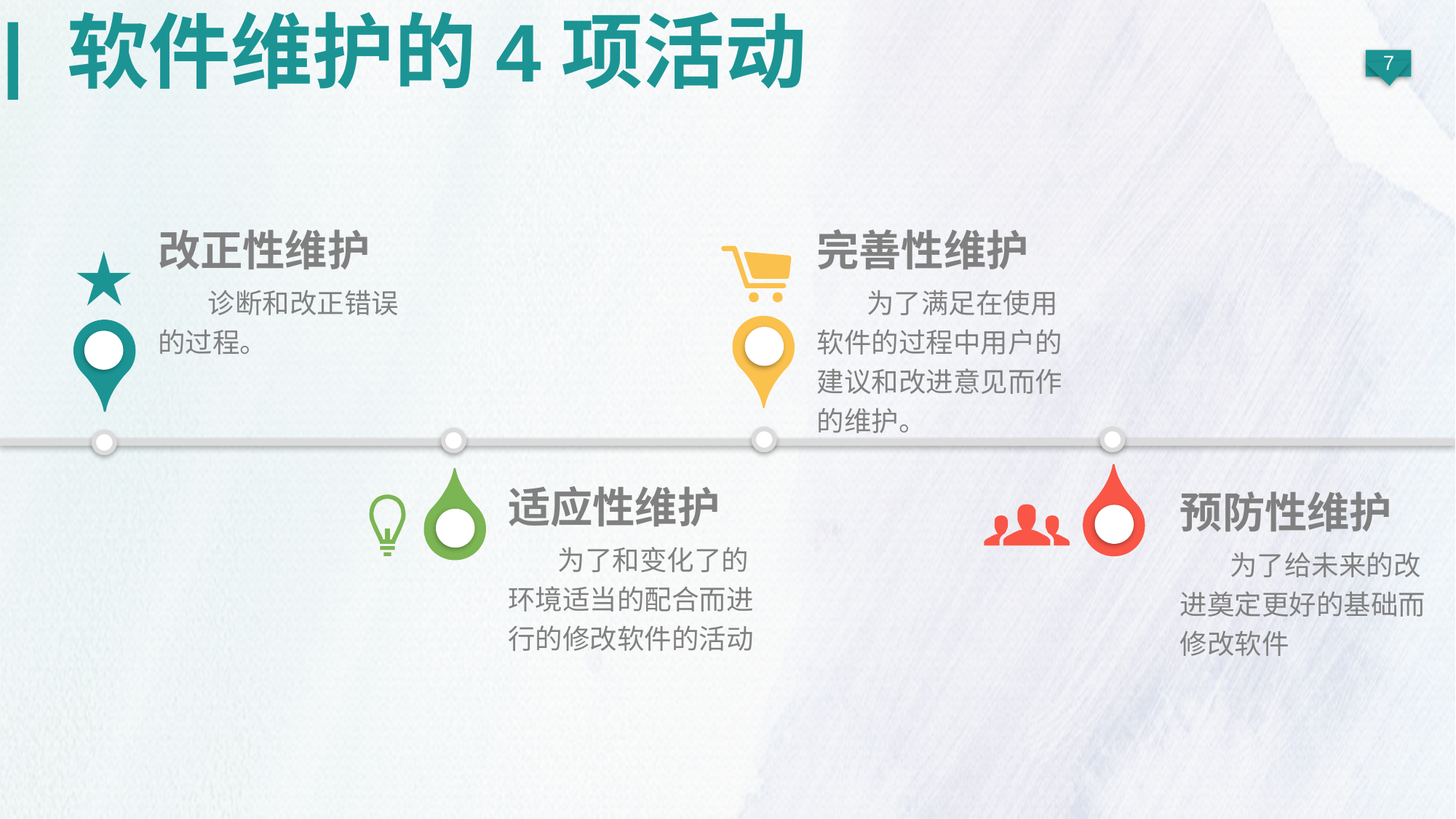

| 软件维护的4项活动
改正性维护
       诊断和改正错误的过程。
完善性维护
       为了满足在使用软件的过程中用户的建议和改进意见而作的维护。

适应性维护
       为了和变化了的环境适当的配合而进行的修改软件的活动

预防性维护
       为了给未来的改进奠定更好的基础而修改软件